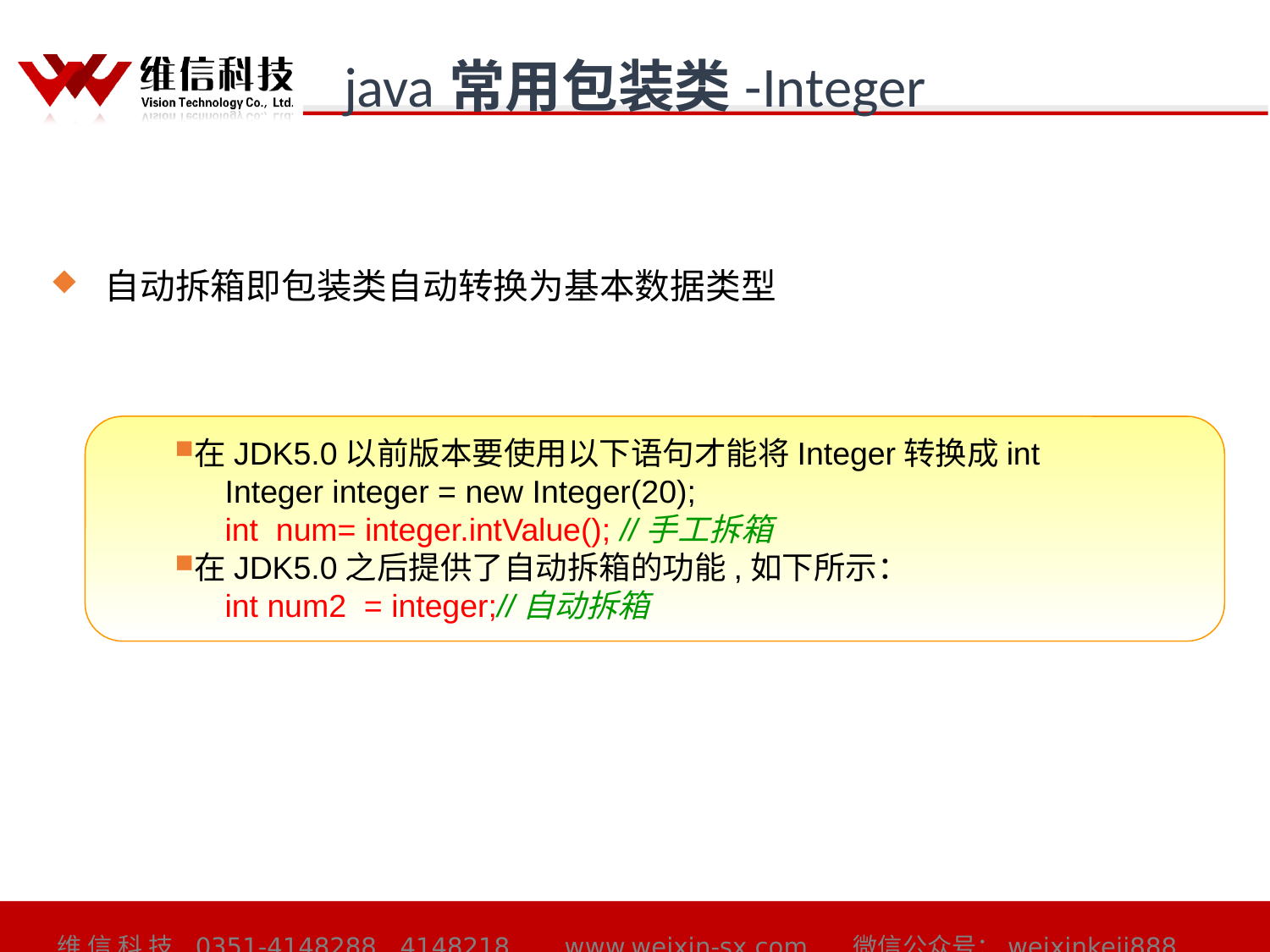

java常用包装类-Integer
  自动拆箱即包装类自动转换为基本数据类型
在JDK5.0以前版本要使用以下语句才能将Integer转换成int
         Integer integer = new Integer(20);
         int  num= integer.intValue(); //手工拆箱
在JDK5.0之后提供了自动拆箱的功能,如下所示：
         int num2  = integer;//自动拆箱